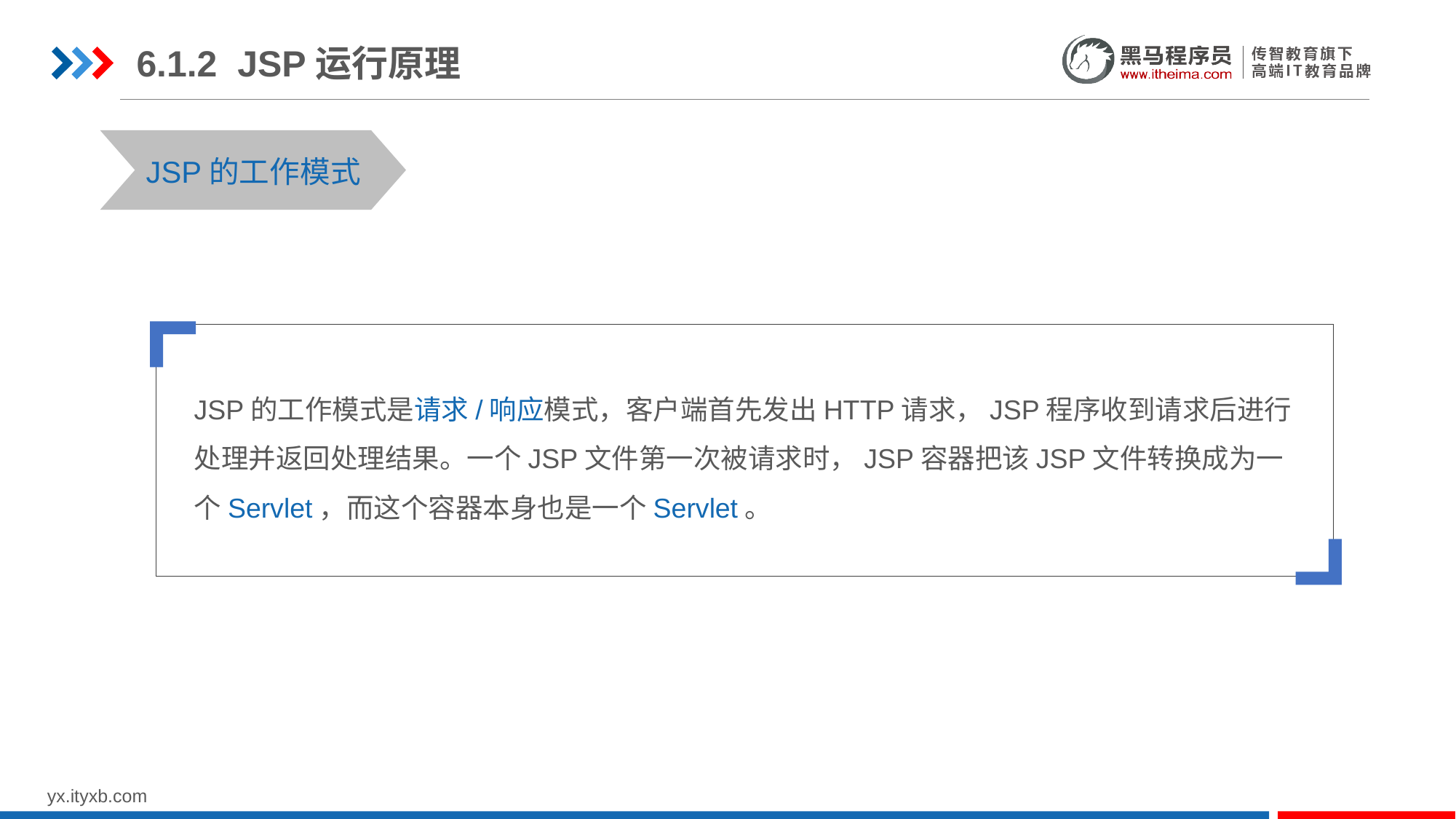

6.1.2  JSP运行原理

JSP的工作模式

JSP的工作模式是请求/响应模式，客户端首先发出HTTP请求，JSP程序收到请求后进行处理并返回处理结果。一个JSP文件第一次被请求时，JSP容器把该JSP文件转换成为一个Servlet，而这个容器本身也是一个Servlet。